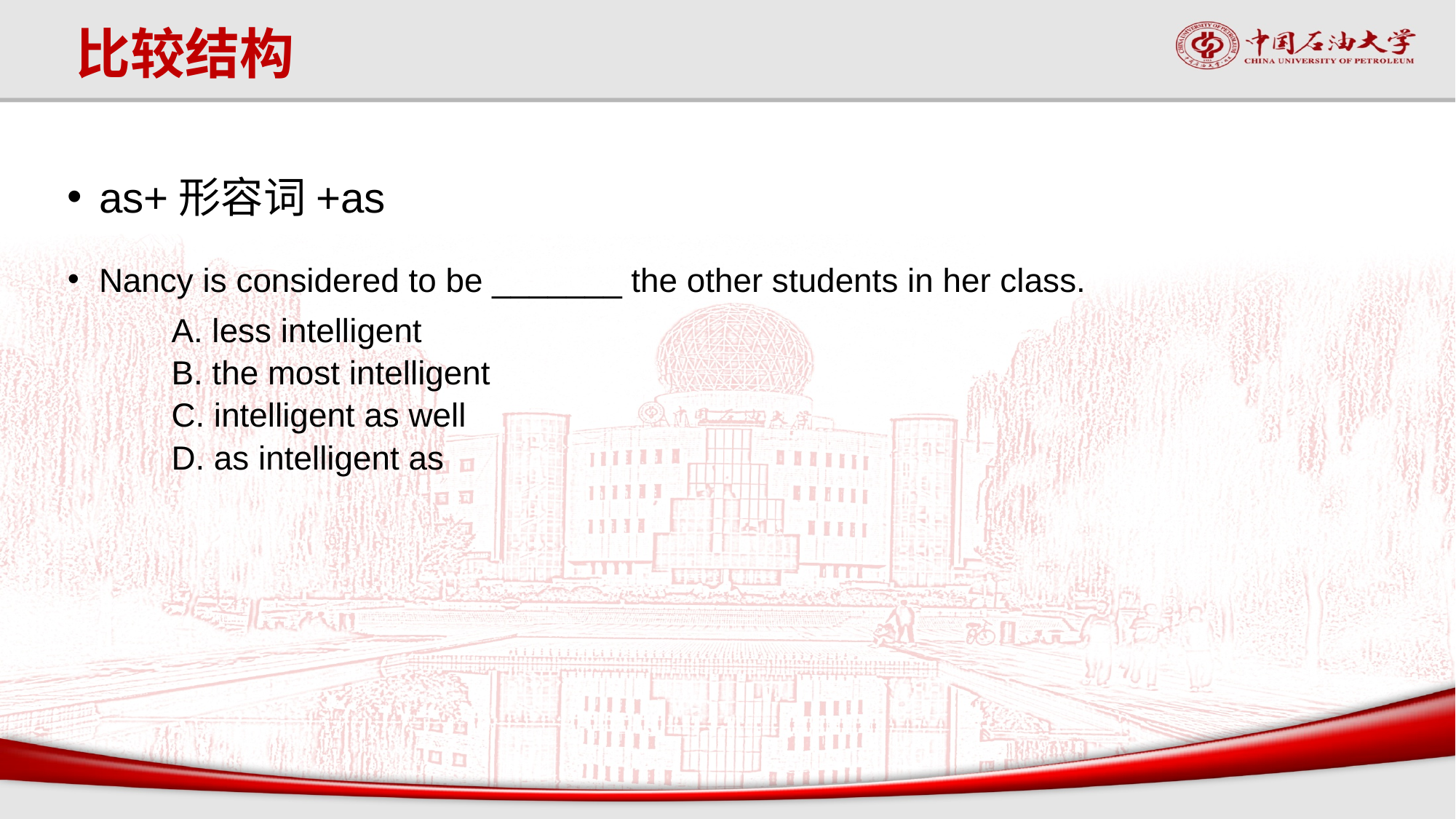

比较结构
as+形容词+as
Nancy is considered to be _______ the other students in her class.
		A. less intelligent
		B. the most intelligent
		C. intelligent as well
		D. as intelligent as